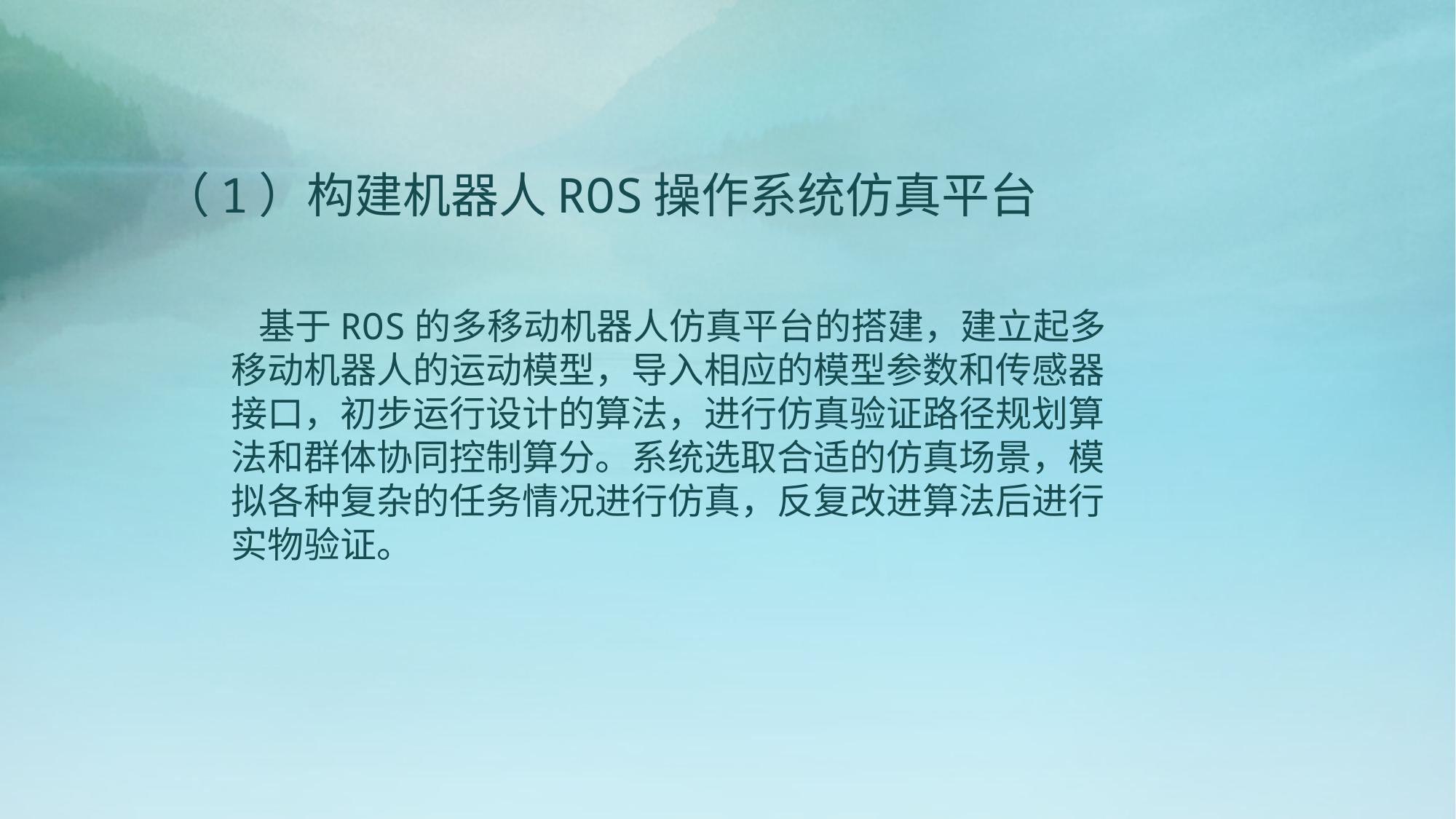

# （1）构建机器人ROS操作系统仿真平台

   基于ROS的多移动机器人仿真平台的搭建，建立起多移动机器人的运动模型，导入相应的模型参数和传感器接口，初步运行设计的算法，进行仿真验证路径规划算法和群体协同控制算分。系统选取合适的仿真场景，模拟各种复杂的任务情况进行仿真，反复改进算法后进行实物验证。